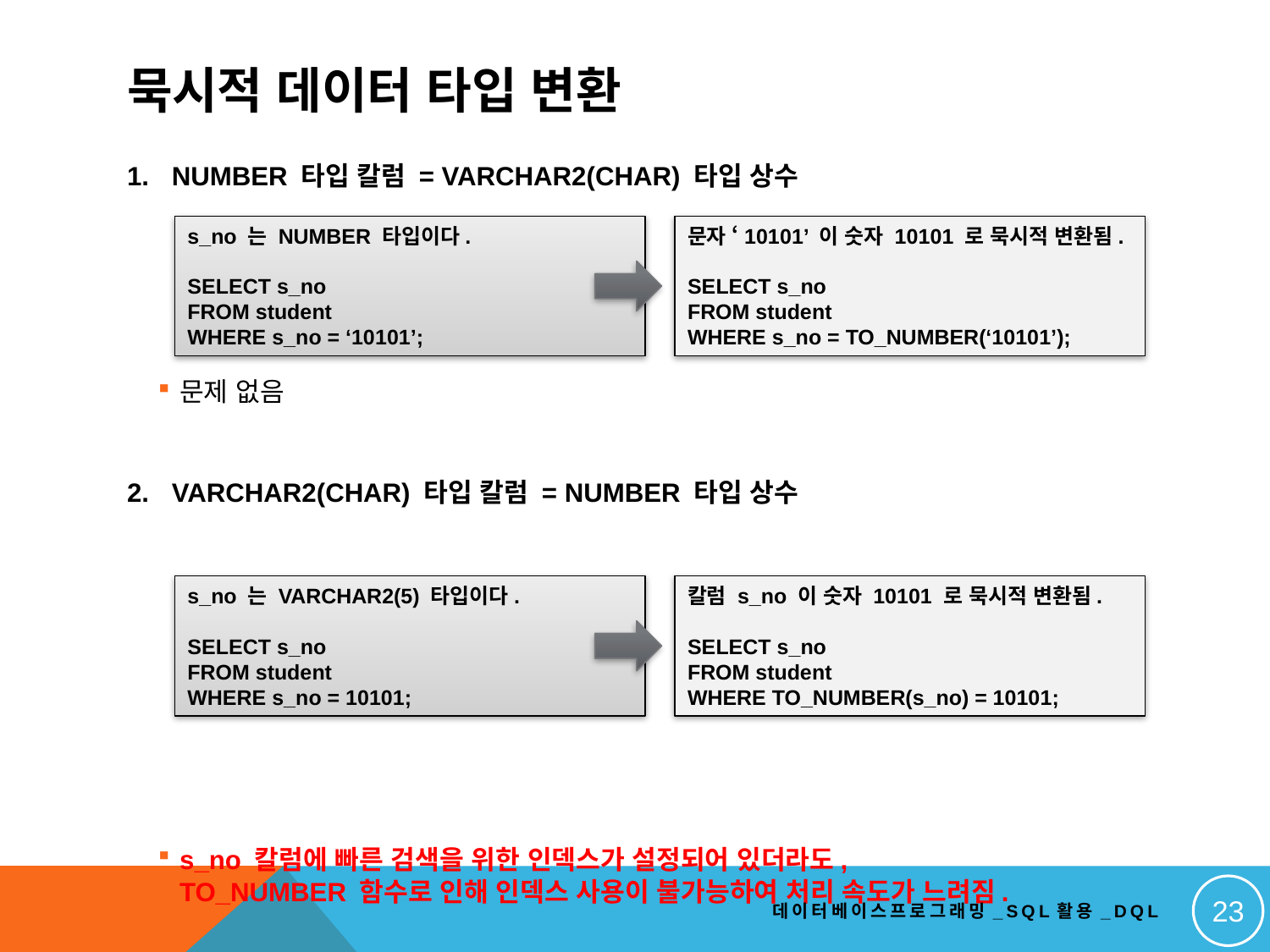

# 묵시적 데이터 타입 변환
NUMBER 타입 칼럼 = VARCHAR2(CHAR) 타입 상수

문제 없음

VARCHAR2(CHAR) 타입 칼럼 = NUMBER 타입 상수

s_no 칼럼에 빠른 검색을 위한 인덱스가 설정되어 있더라도,
TO_NUMBER 함수로 인해 인덱스 사용이 불가능하여 처리 속도가 느려짐.
s_no 는 NUMBER 타입이다.

SELECT s_no
FROM student
WHERE s_no = ‘10101’;
문자 ‘10101’ 이 숫자 10101 로 묵시적 변환됨.

SELECT s_no
FROM student
WHERE s_no = TO_NUMBER(‘10101’);

s_no 는 VARCHAR2(5) 타입이다.

SELECT s_no
FROM student
WHERE s_no = 10101;
칼럼 s_no 이 숫자 10101 로 묵시적 변환됨.

SELECT s_no
FROM student
WHERE TO_NUMBER(s_no) = 10101;

23
데이터베이스프로그래밍_SQL활용_DQL